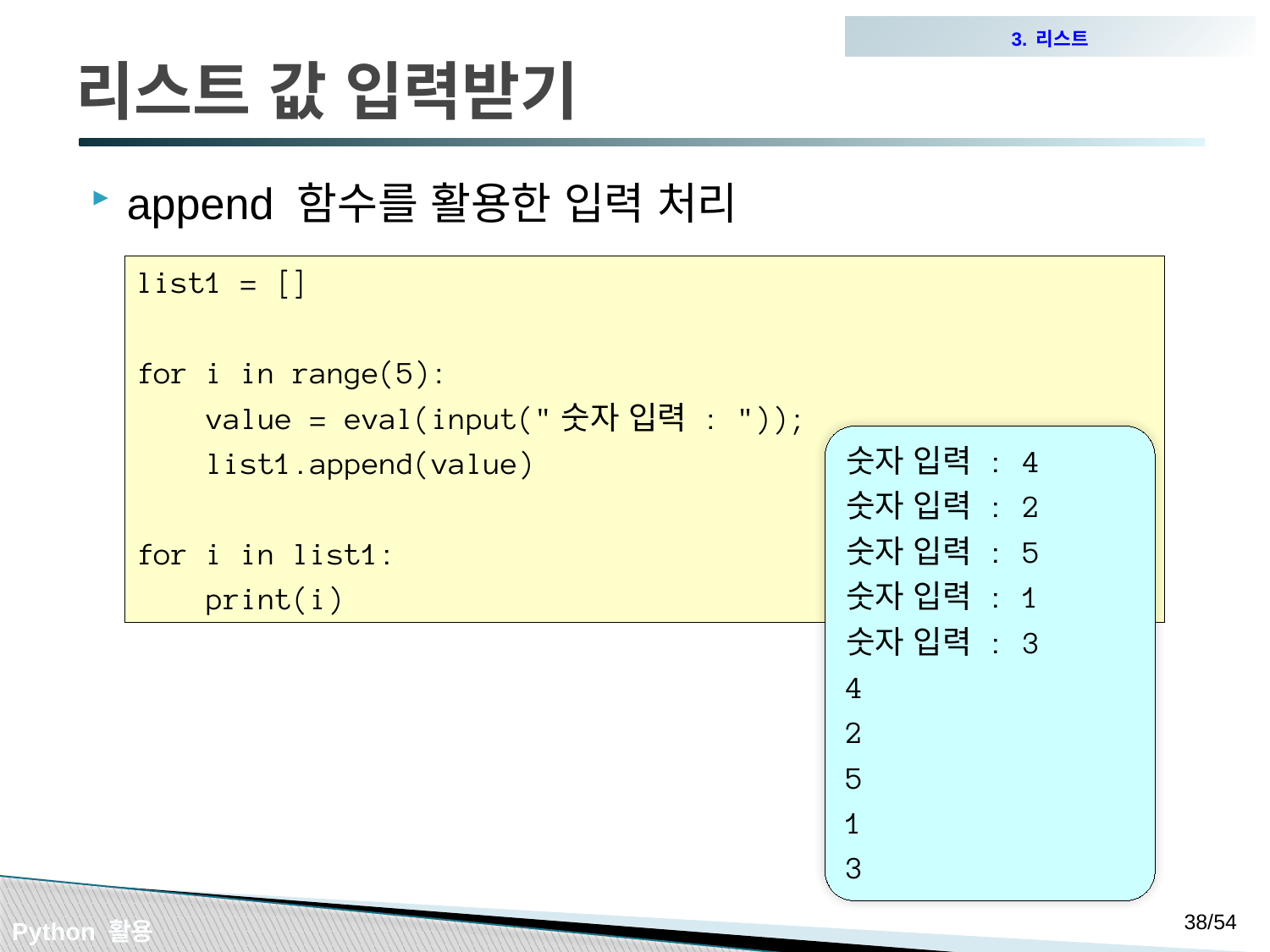

3. 리스트
# 리스트 값 입력받기
append 함수를 활용한 입력 처리
list1 = []

for i in range(5):
    value = eval(input("숫자 입력 : "));
    list1.append(value)

for i in list1:
    print(i)
숫자 입력 : 4
숫자 입력 : 2
숫자 입력 : 5
숫자 입력 : 1
숫자 입력 : 3
4
2
5
1
3
38